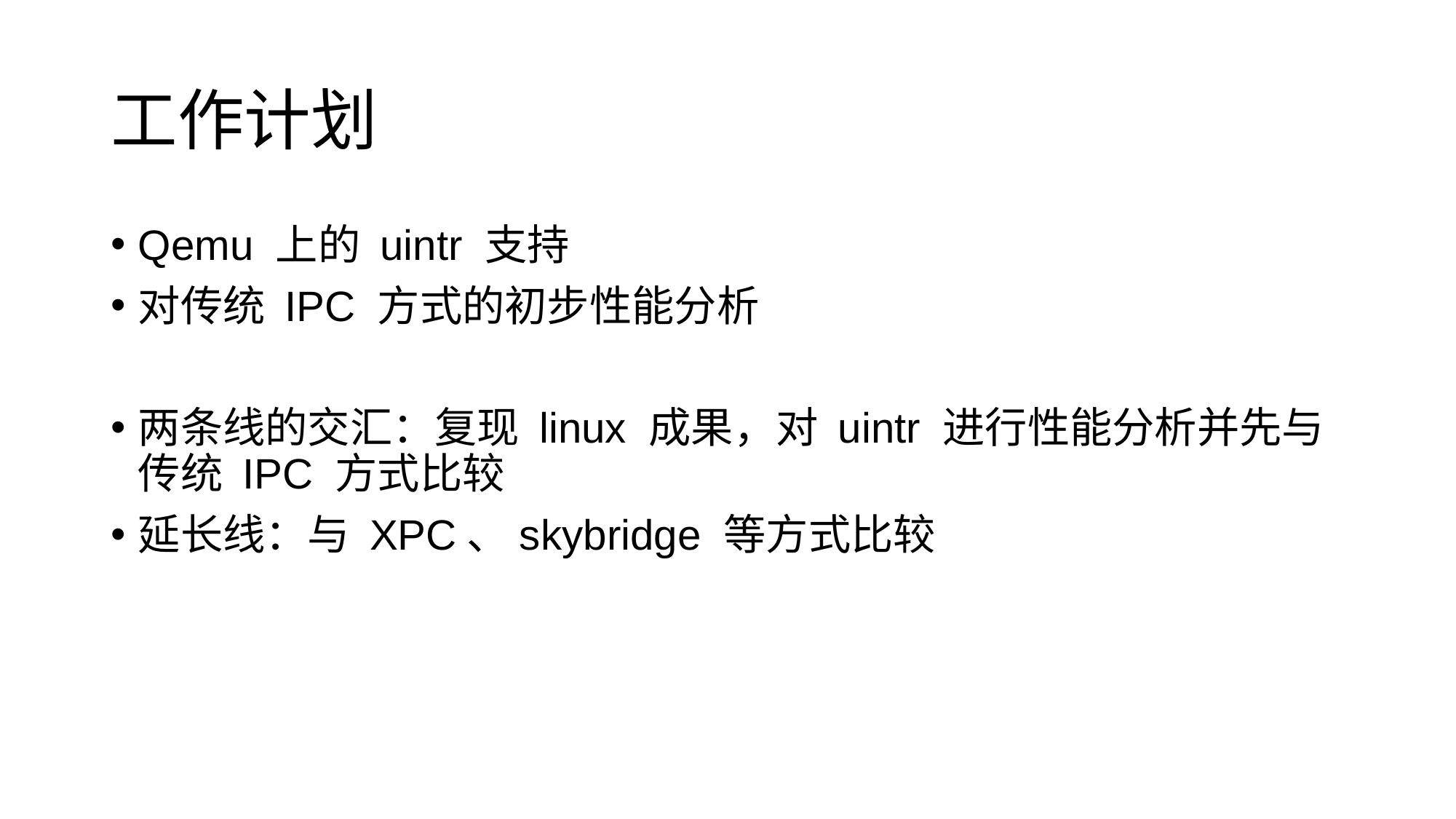

# 工作计划
Qemu 上的 uintr 支持
对传统 IPC 方式的初步性能分析

两条线的交汇：复现 linux 成果，对 uintr 进行性能分析并先与传统 IPC 方式比较
延长线：与 XPC、skybridge 等方式比较